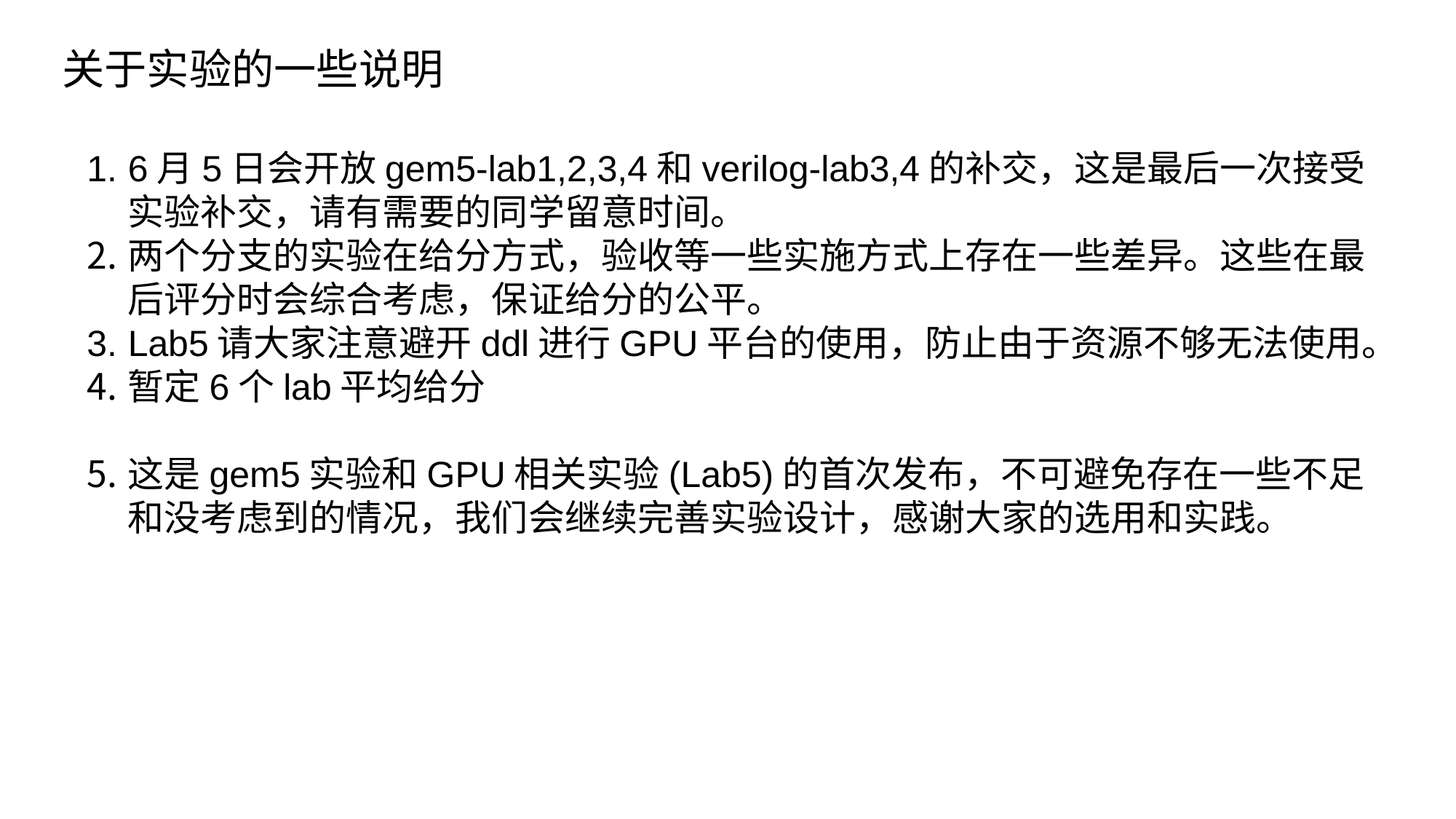

关于实验的一些说明
6月5日会开放gem5-lab1,2,3,4和verilog-lab3,4的补交，这是最后一次接受实验补交，请有需要的同学留意时间。
两个分支的实验在给分方式，验收等一些实施方式上存在一些差异。这些在最后评分时会综合考虑，保证给分的公平。
Lab5请大家注意避开ddl进行GPU平台的使用，防止由于资源不够无法使用。
暂定6个lab平均给分

这是gem5实验和GPU相关实验(Lab5)的首次发布，不可避免存在一些不足和没考虑到的情况，我们会继续完善实验设计，感谢大家的选用和实践。